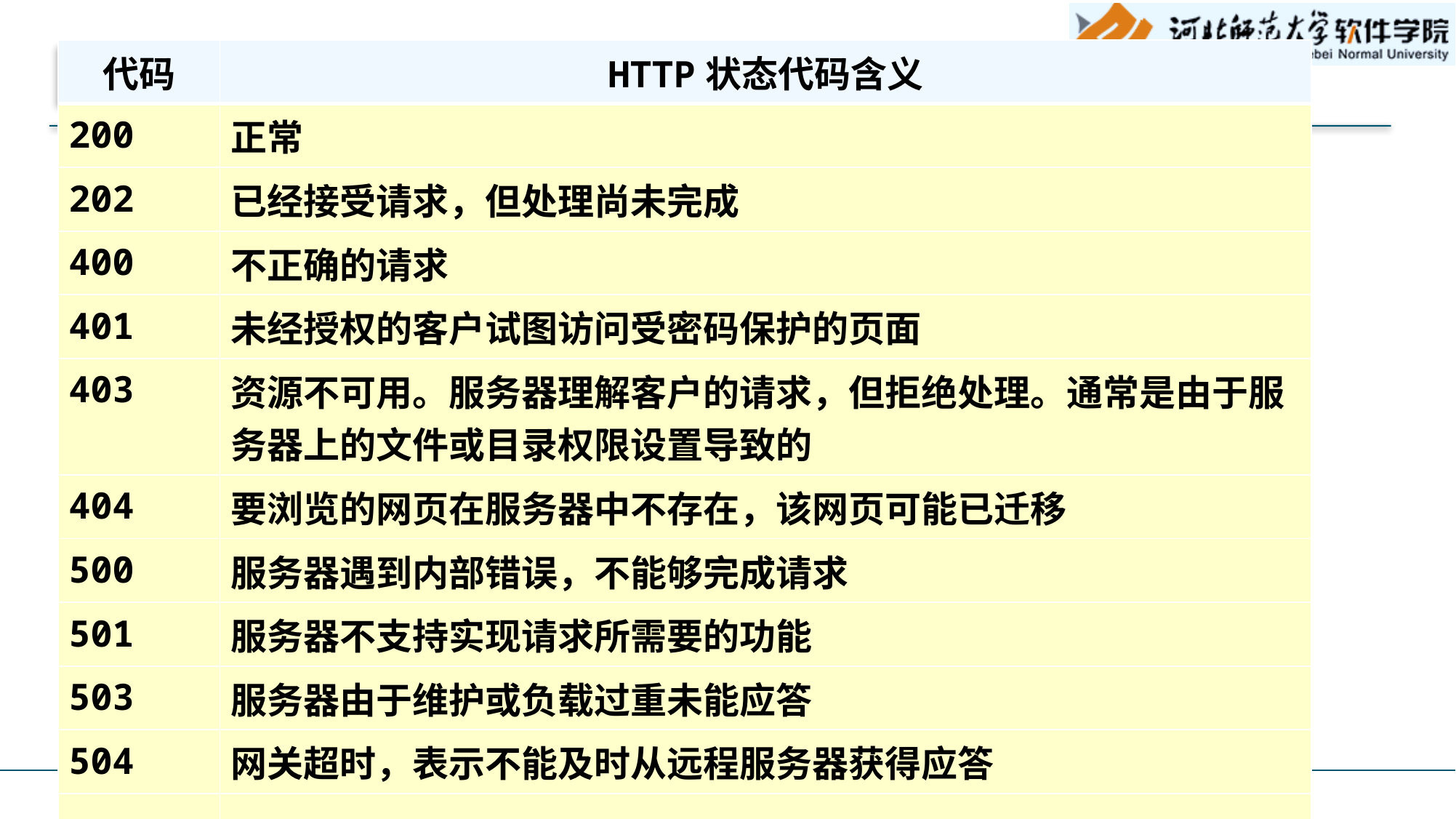

| 代码 | HTTP状态代码含义 |
| --- | --- |
| 200 | 正常 |
| 202 | 已经接受请求，但处理尚未完成 |
| 400 | 不正确的请求 |
| 401 | 未经授权的客户试图访问受密码保护的页面 |
| 403 | 资源不可用。服务器理解客户的请求，但拒绝处理。通常是由于服务器上的文件或目录权限设置导致的 |
| 404 | 要浏览的网页在服务器中不存在，该网页可能已迁移 |
| 500 | 服务器遇到内部错误，不能够完成请求 |
| 501 | 服务器不支持实现请求所需要的功能 |
| 503 | 服务器由于维护或负载过重未能应答 |
| 504 | 网关超时，表示不能及时从远程服务器获得应答 |
| …… | …… |
#